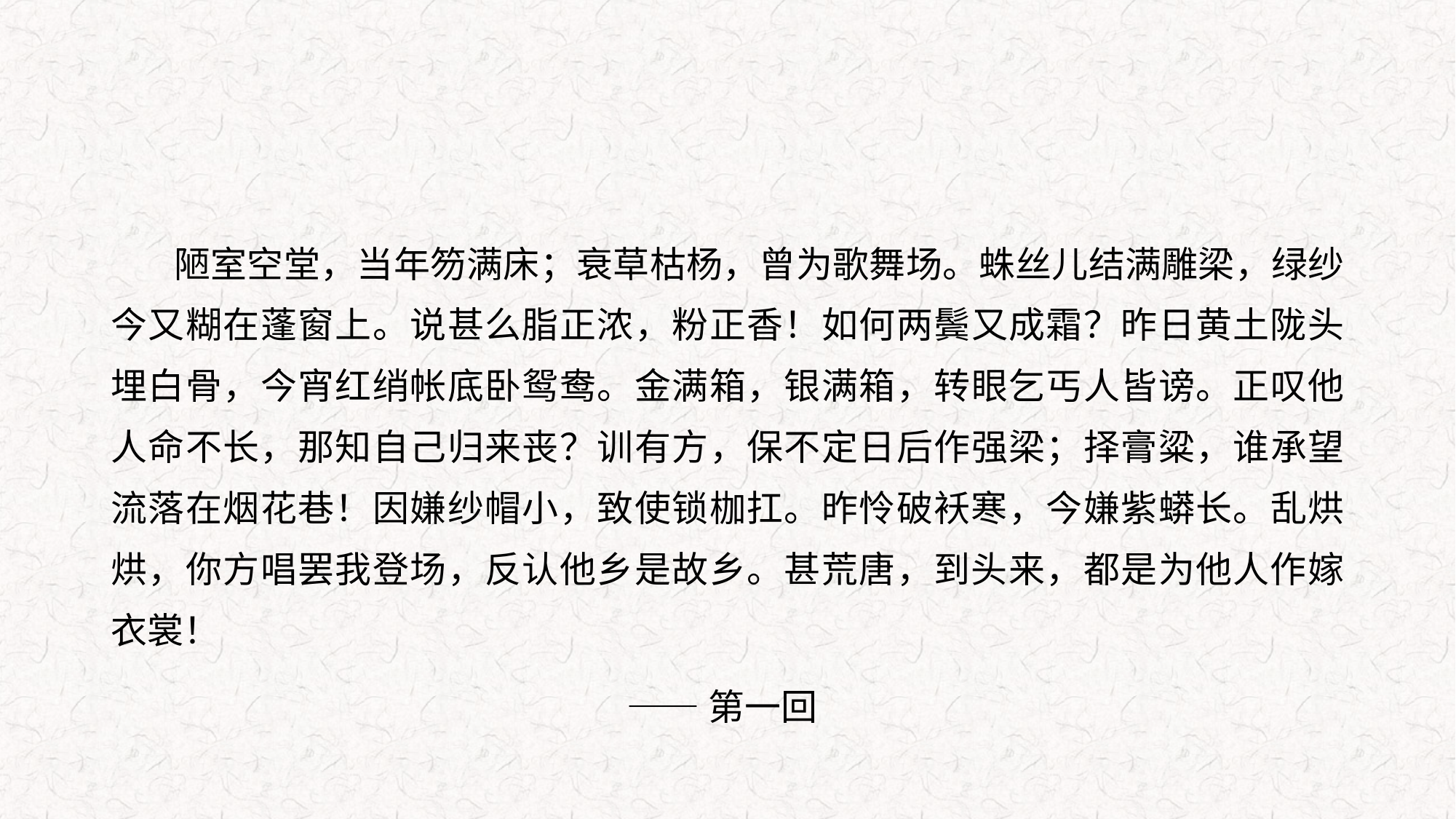

#
        陋室空堂，当年笏满床；衰草枯杨，曾为歌舞场。蛛丝儿结满雕梁，绿纱今又糊在蓬窗上。说甚么脂正浓，粉正香！如何两鬓又成霜？昨日黄土陇头埋白骨，今宵红绡帐底卧鸳鸯。金满箱，银满箱，转眼乞丐人皆谤。正叹他人命不长，那知自己归来丧？训有方，保不定日后作强梁；择膏粱，谁承望流落在烟花巷！因嫌纱帽小，致使锁枷扛。昨怜破袄寒，今嫌紫蟒长。乱烘烘，你方唱罢我登场，反认他乡是故乡。甚荒唐，到头来，都是为他人作嫁衣裳！
                                                               ——第一回